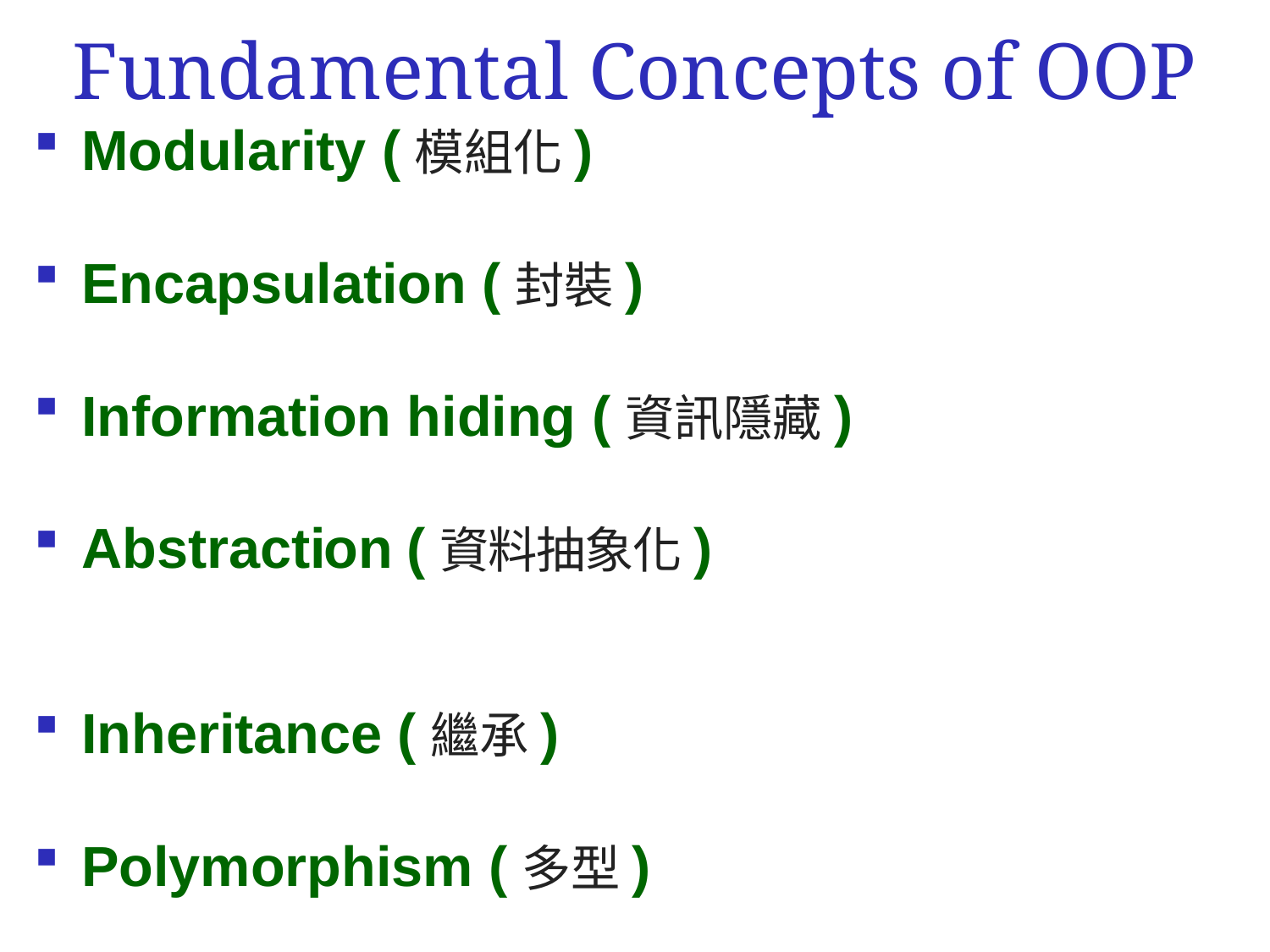

# Fundamental Concepts of OOP
Modularity (模組化) The use of small modules to achieve subtasks that are then combined to do more.
Encapsulation (封裝) The bundling data with the functions (ie, methods) that operate on that data.
Information hiding (資訊隱藏)The making of a class’s information (ie, data attributes) private.
Abstraction (資料抽象化) The use of encapsulation and info hiding to simplify how clients interact with data.
Inheritance (繼承) When the methods of a base class are accessible (ie inherited) by instances of the
Polymorphism (多型)When a derived class redefines the methods it inherited.